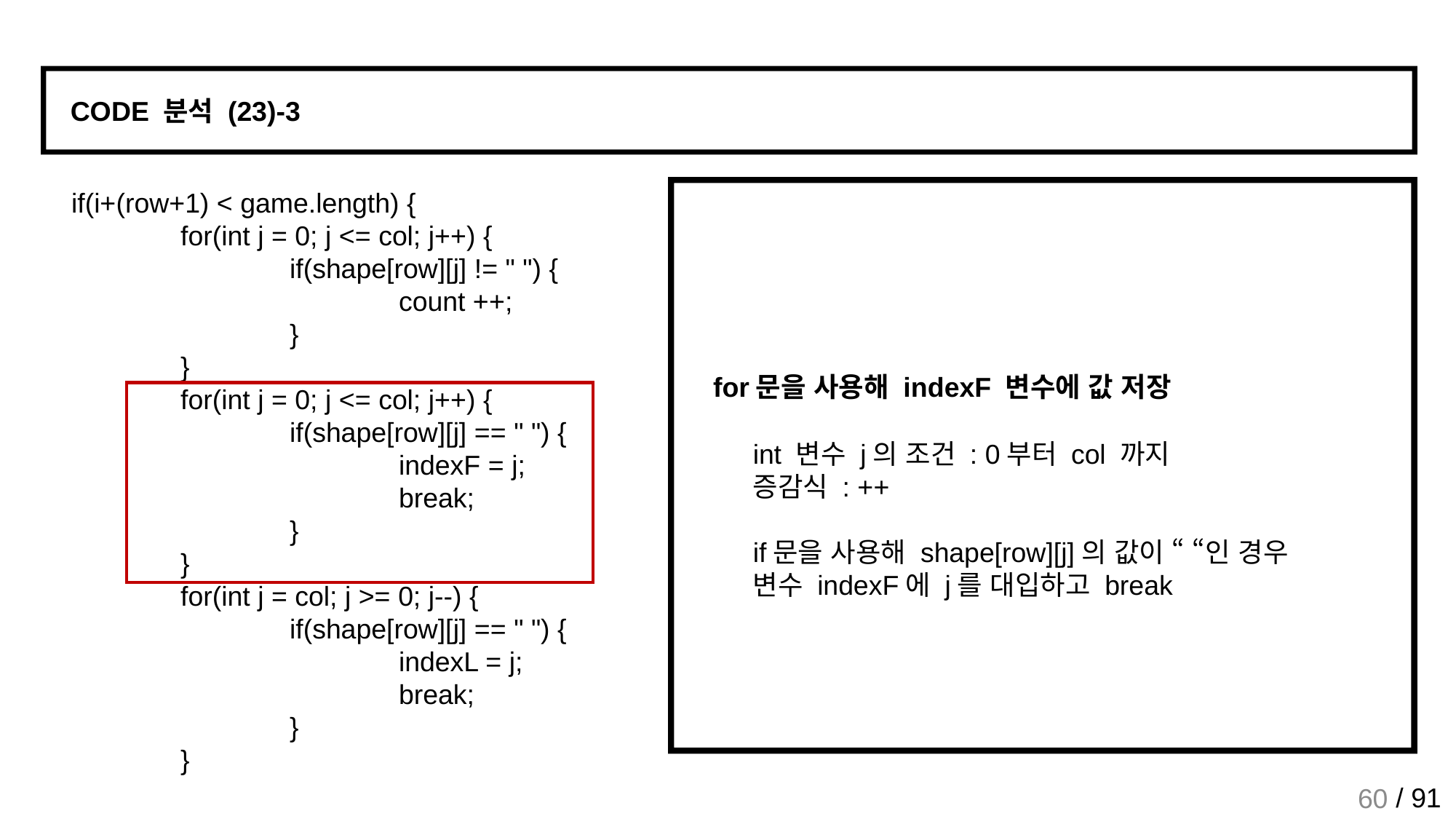

CODE 분석 (23)-3

		if(i+(row+1) < game.length) {
			for(int j = 0; j <= col; j++) {
				if(shape[row][j] != " ") {
					count ++;
				}
			}
			for(int j = 0; j <= col; j++) {
				if(shape[row][j] == " ") {
					indexF = j;
					break;
				}
			}
			for(int j = col; j >= 0; j--) {
				if(shape[row][j] == " ") {
					indexL = j;
					break;
				}
			}
for문을 사용해 indexF 변수에 값 저장

int 변수 j의 조건 : 0부터 col 까지
증감식 : ++

if문을 사용해 shape[row][j]의 값이 “ “인 경우
변수 indexF에 j를 대입하고 break
60